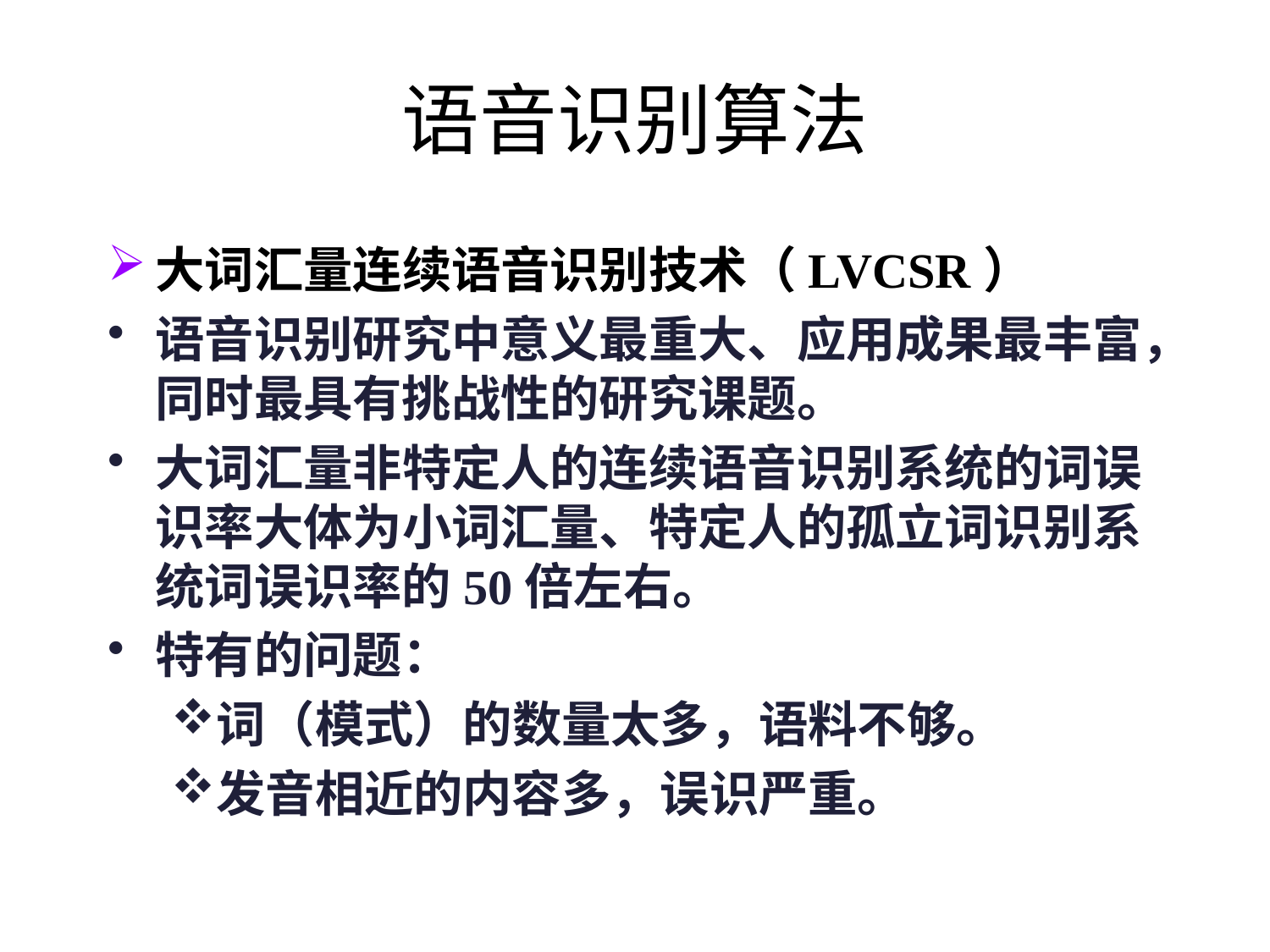

# 语音识别算法
大词汇量连续语音识别技术（LVCSR）
语音识别研究中意义最重大、应用成果最丰富，同时最具有挑战性的研究课题。
大词汇量非特定人的连续语音识别系统的词误识率大体为小词汇量、特定人的孤立词识别系统词误识率的50倍左右。
特有的问题：
词（模式）的数量太多，语料不够。
发音相近的内容多，误识严重。